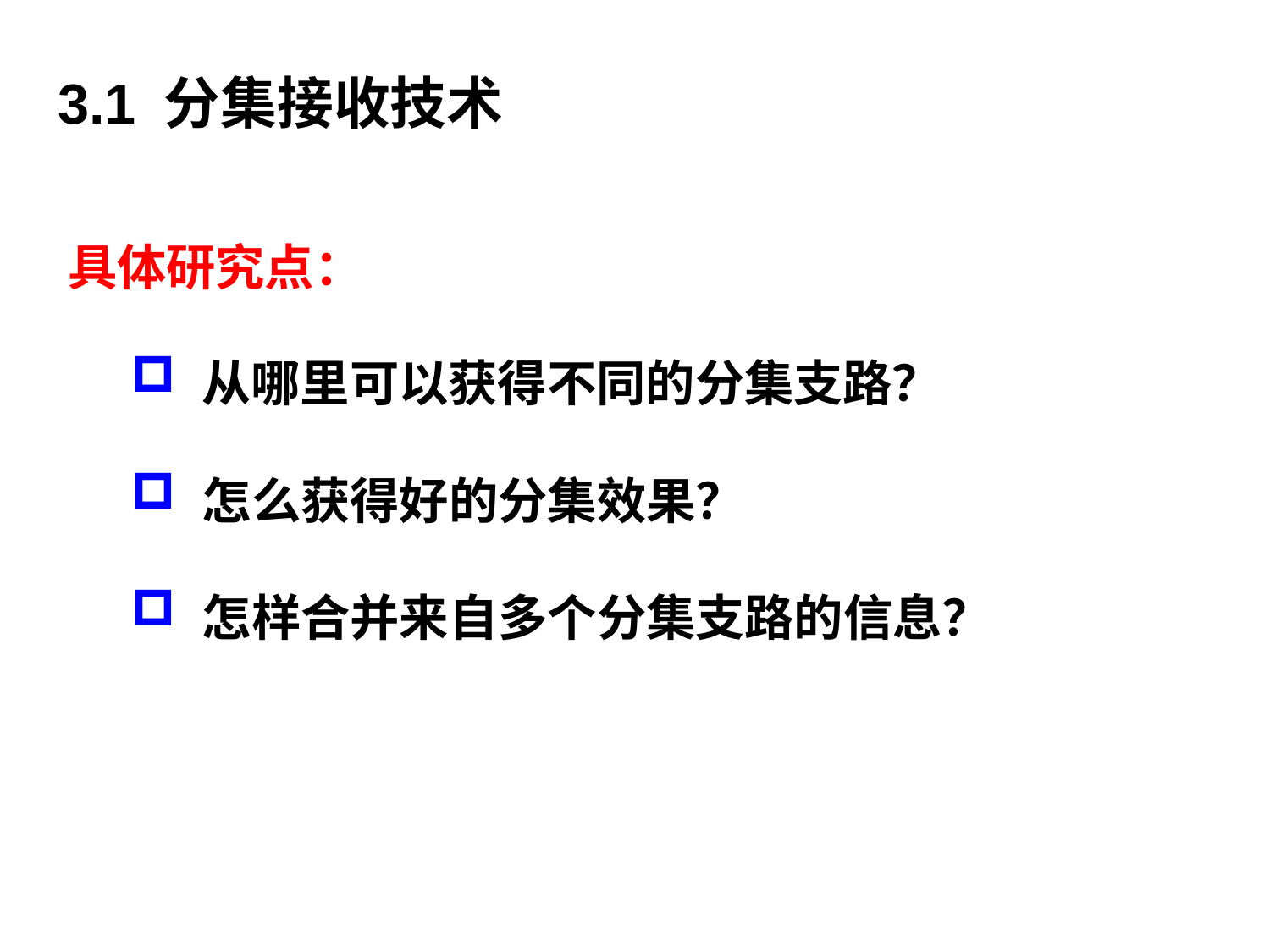

# 3.1 分集接收技术
具体研究点：
 从哪里可以获得不同的分集支路？
 怎么获得好的分集效果？
 怎样合并来自多个分集支路的信息？